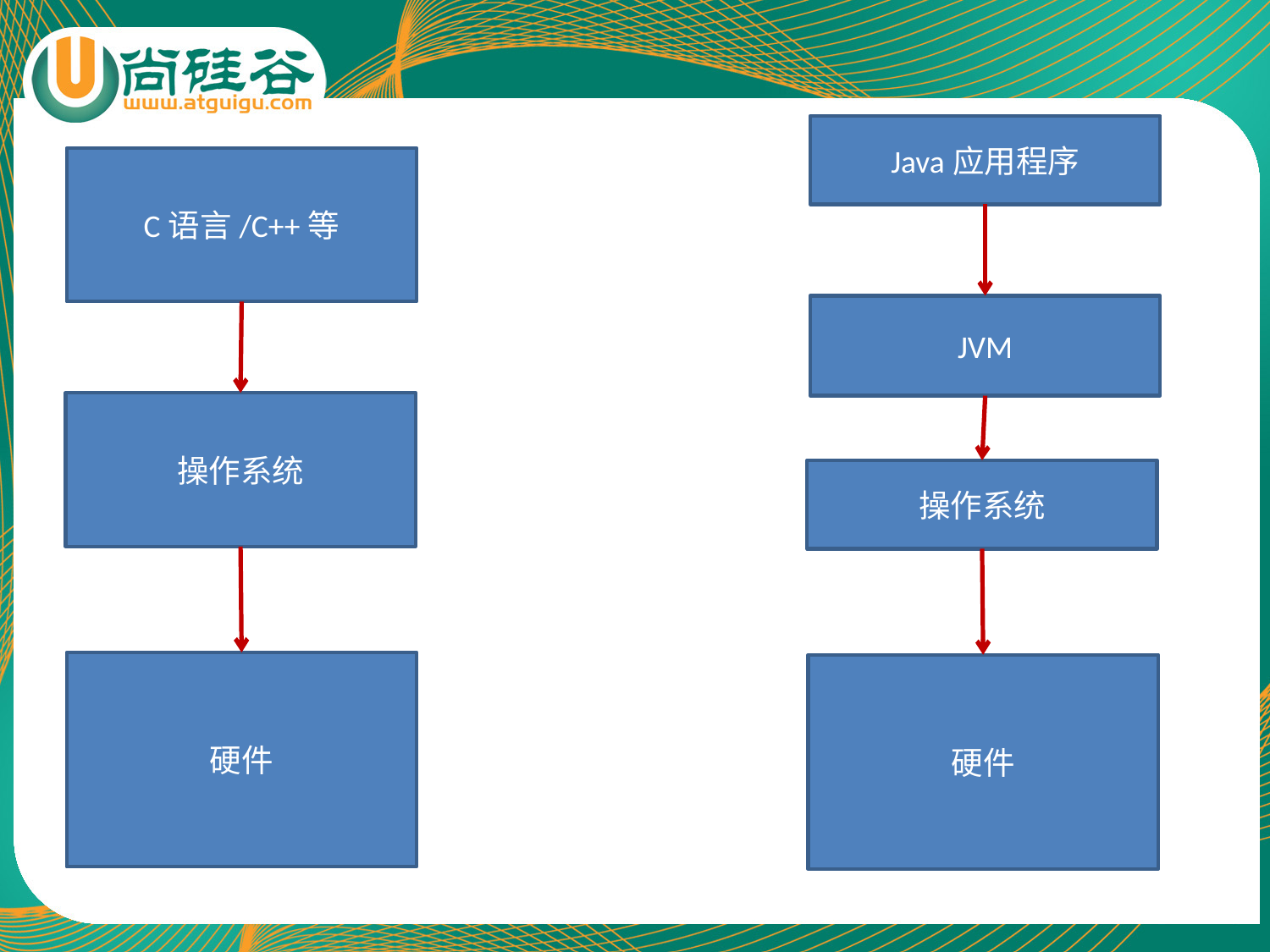

Java应用程序
C语言/C++等
JVM
操作系统
操作系统
硬件
硬件